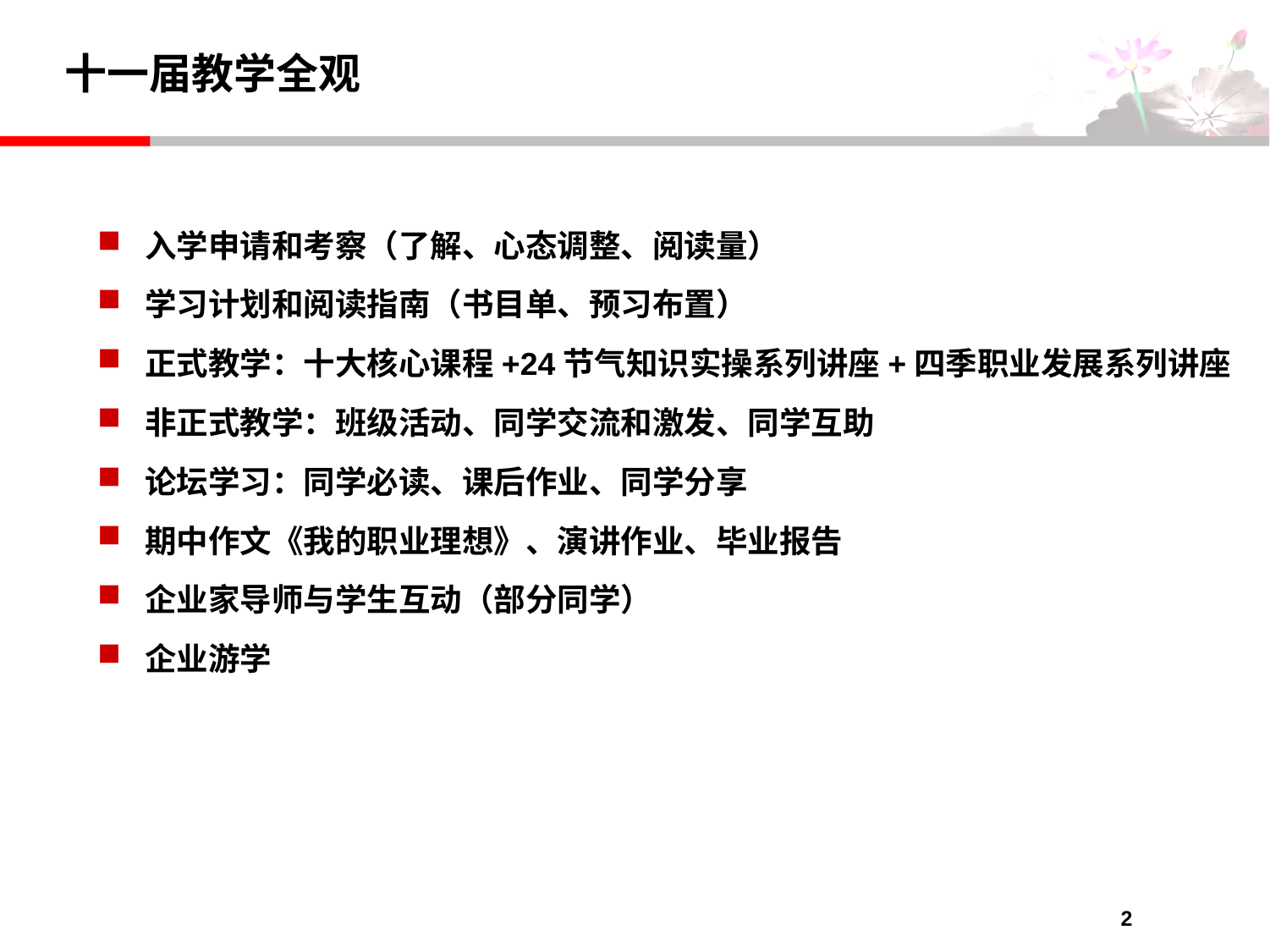

十一届教学全观
入学申请和考察（了解、心态调整、阅读量）
学习计划和阅读指南（书目单、预习布置）
正式教学：十大核心课程+24节气知识实操系列讲座+四季职业发展系列讲座
非正式教学：班级活动、同学交流和激发、同学互助
论坛学习：同学必读、课后作业、同学分享
期中作文《我的职业理想》、演讲作业、毕业报告
企业家导师与学生互动（部分同学）
企业游学

2